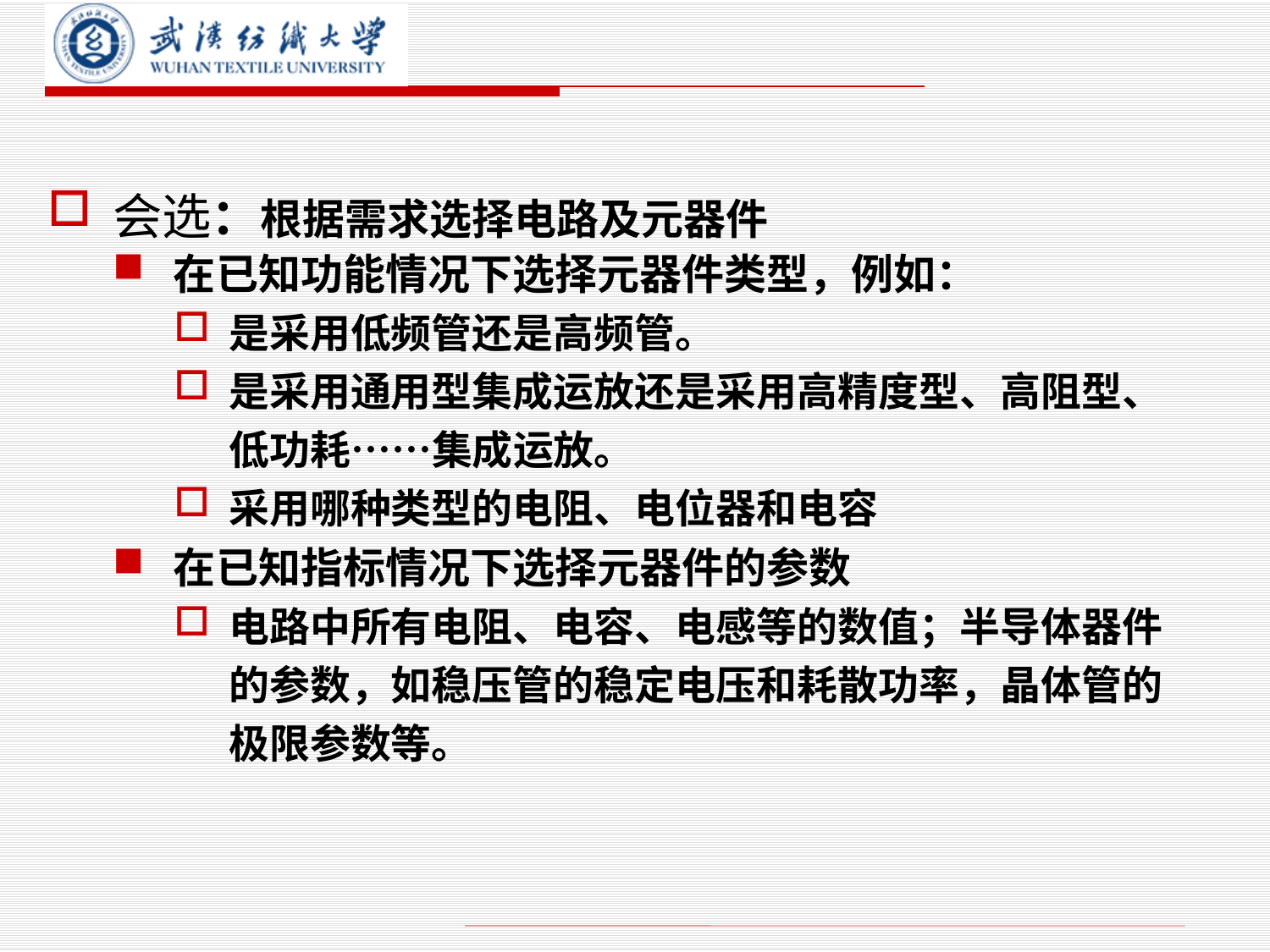

会选：根据需求选择电路及元器件
在已知功能情况下选择元器件类型，例如：
是采用低频管还是高频管。
是采用通用型集成运放还是采用高精度型、高阻型、低功耗……集成运放。
采用哪种类型的电阻、电位器和电容
在已知指标情况下选择元器件的参数
电路中所有电阻、电容、电感等的数值；半导体器件的参数，如稳压管的稳定电压和耗散功率，晶体管的极限参数等。